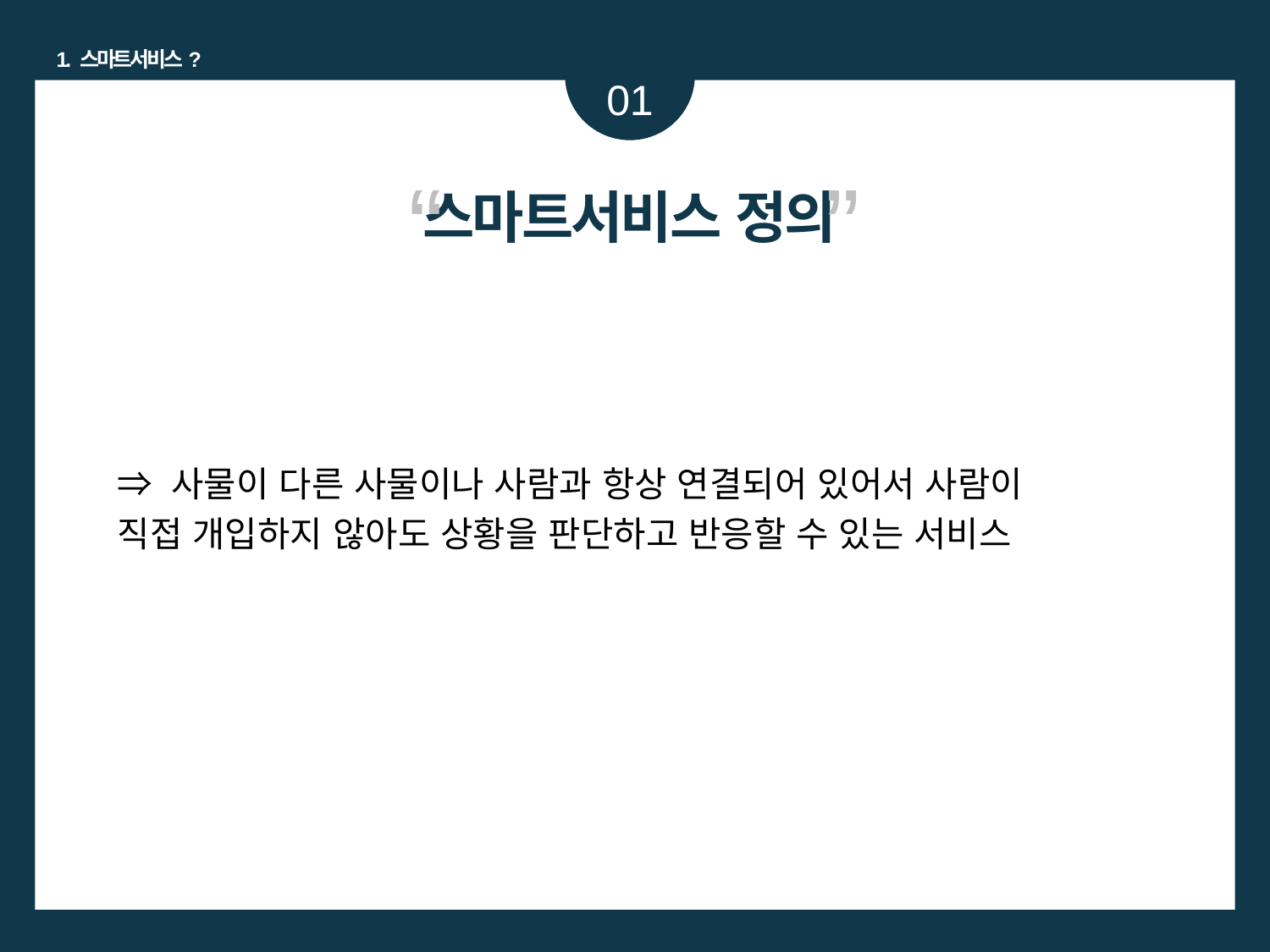

1. 스마트서비스?
01

“             ”
스마트서비스 정의
⇒ 사물이 다른 사물이나 사람과 항상 연결되어 있어서 사람이
직접 개입하지 않아도 상황을 판단하고 반응할 수 있는 서비스